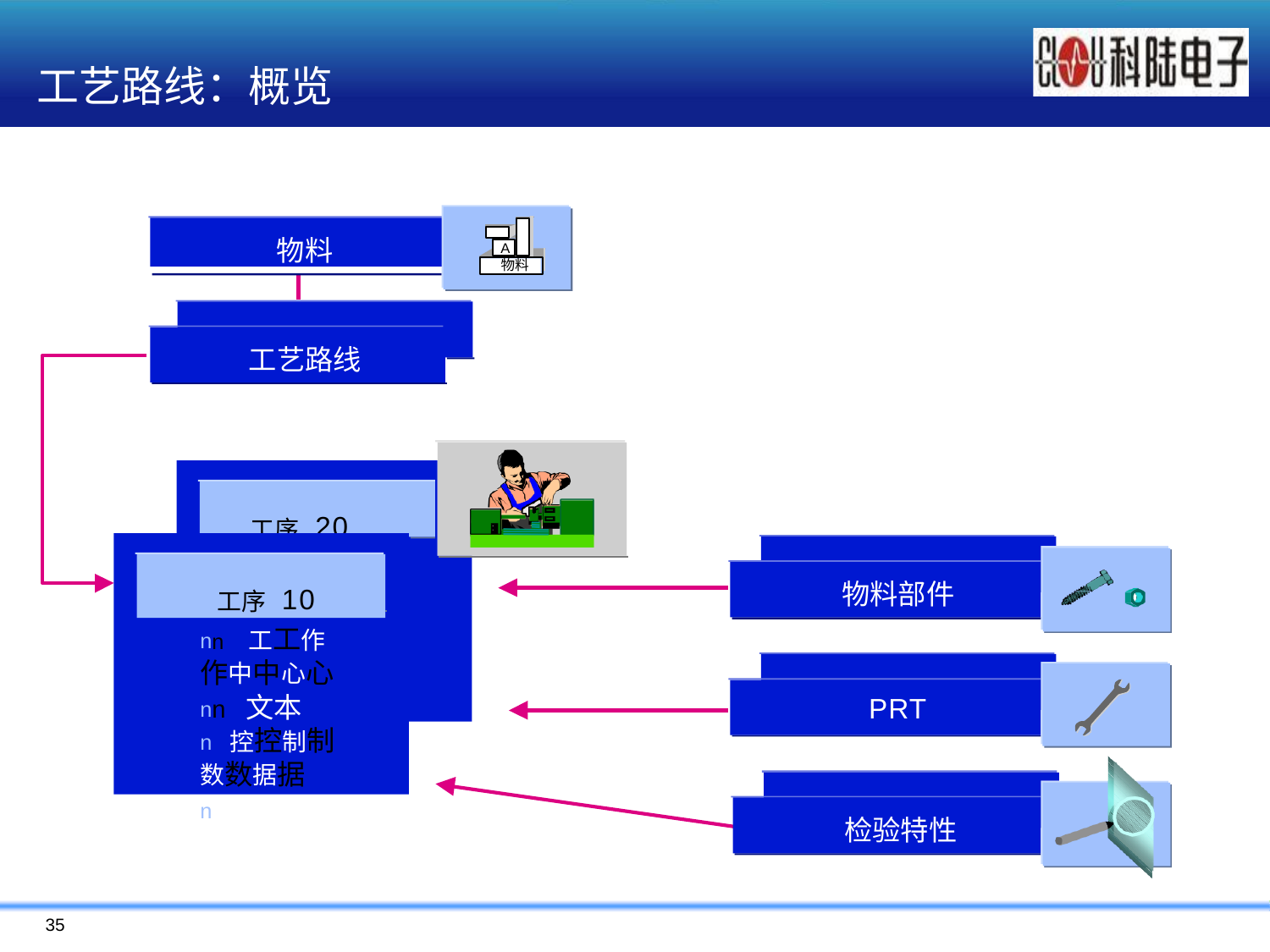

# 工艺路线：概览

物料

A

物料

工艺路线

工序 20

工序 10

物料部件

nn 工工作作中中心心
nn 文本
n 控控制制数数据据
n 次 数

PRT

检验特性

35